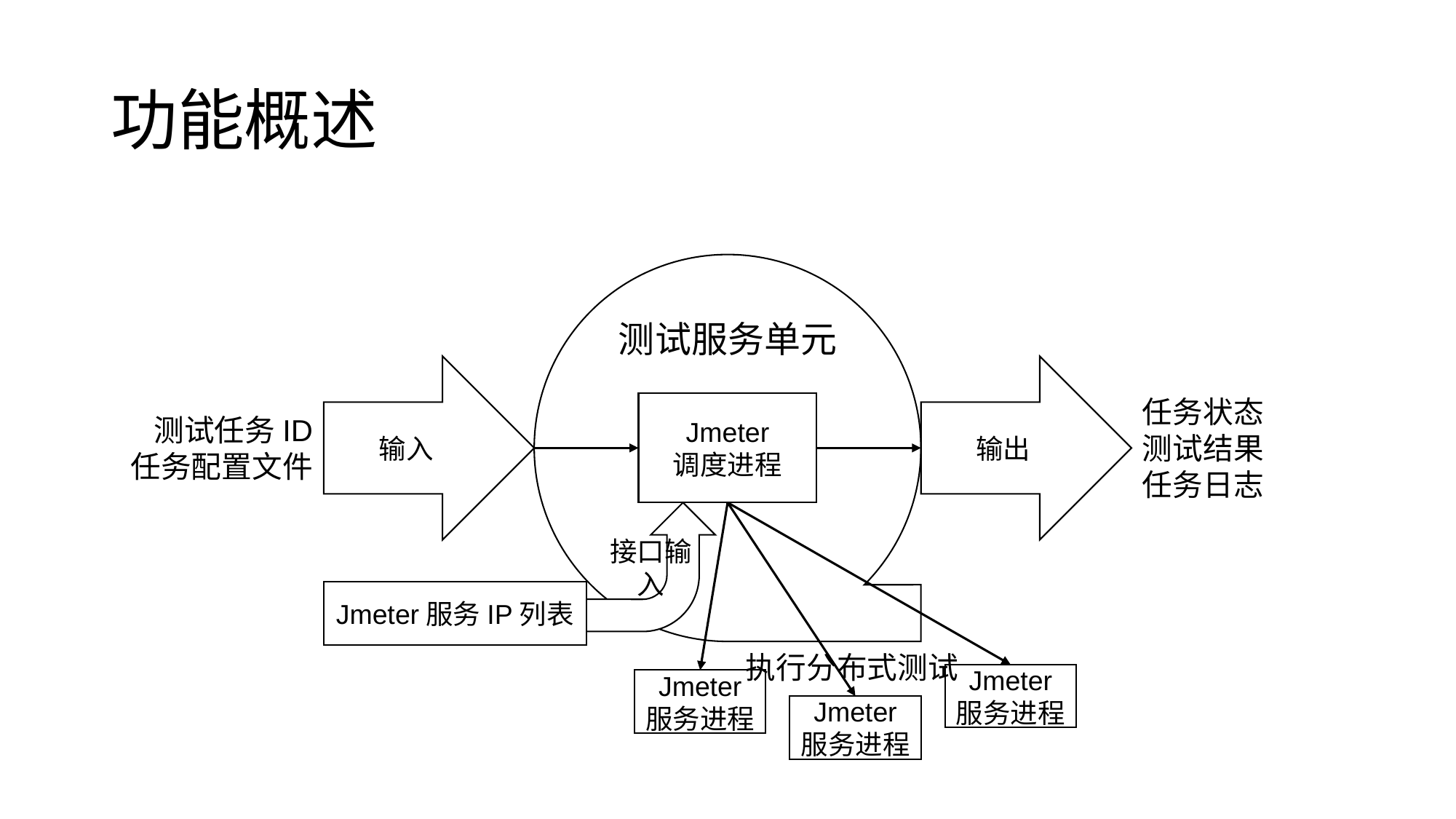

# 功能概述
测试服务单元
输出
输入
任务状态
测试结果
任务日志
Jmeter
调度进程
测试任务ID
任务配置文件
接口输入
Jmeter服务IP列表
执行分布式测试
Jmeter
服务进程
Jmeter
服务进程
Jmeter
服务进程